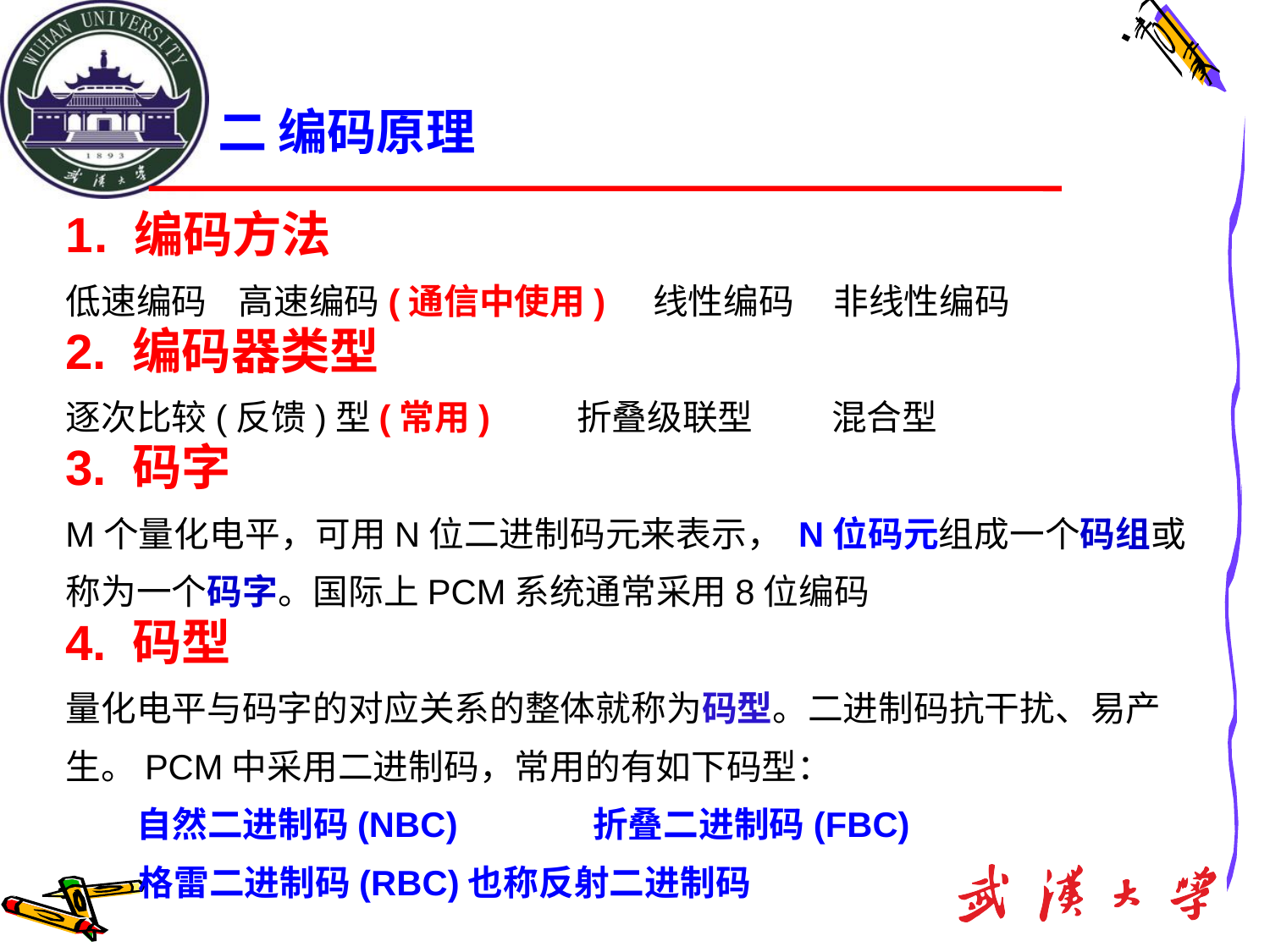

# 二 编码原理
 编码方法
低速编码    高速编码(通信中使用)    线性编码     非线性编码
2. 编码器类型
逐次比较(反馈)型(常用)        折叠级联型          混合型
3. 码字
M个量化电平，可用N位二进制码元来表示， N位码元组成一个码组或称为一个码字。国际上PCM系统通常采用8位编码
4. 码型
量化电平与码字的对应关系的整体就称为码型。二进制码抗干扰、易产生。PCM中采用二进制码，常用的有如下码型：
        自然二进制码(NBC)             折叠二进制码(FBC)
        格雷二进制码(RBC)也称反射二进制码